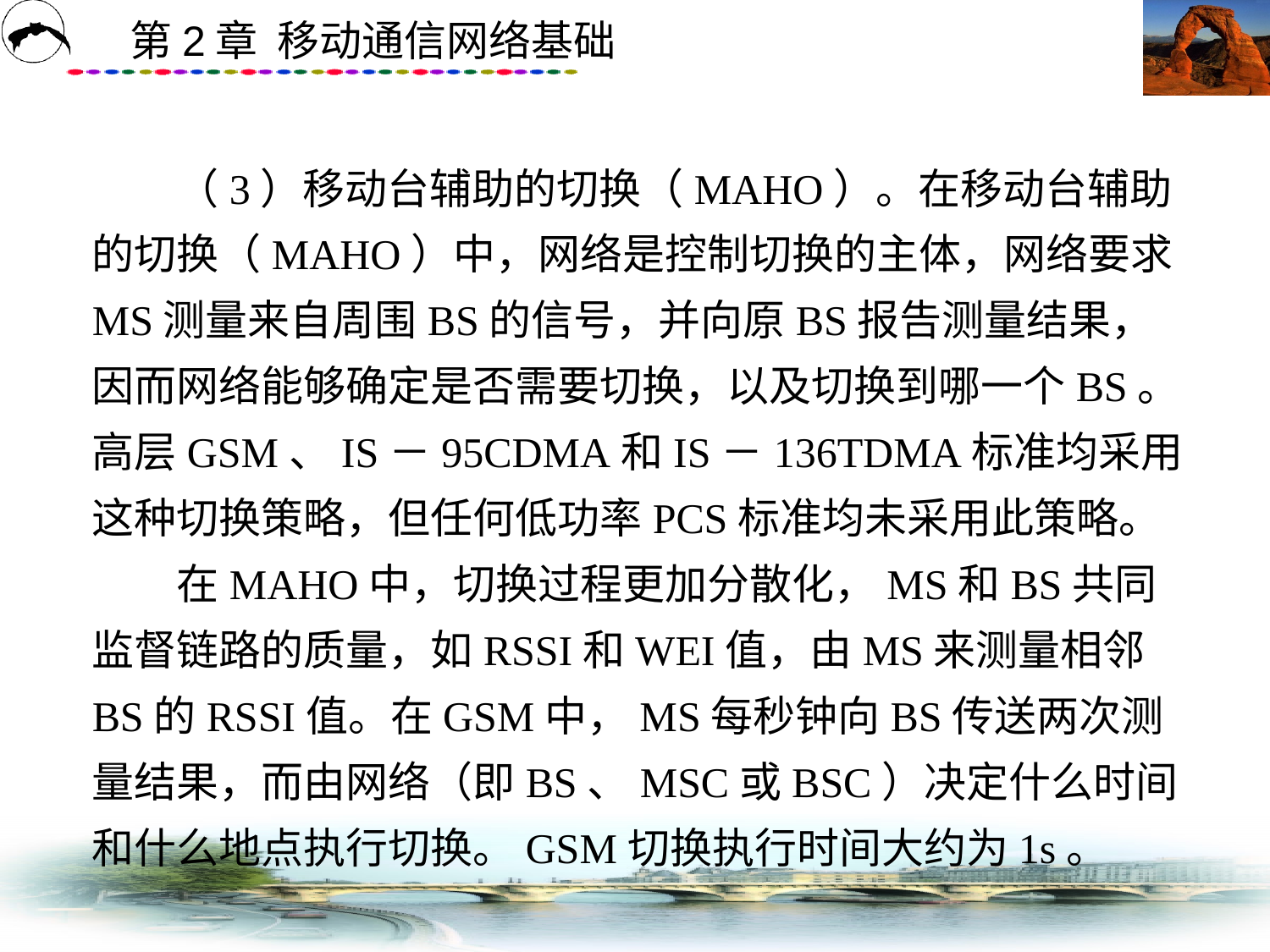

# （3）移动台辅助的切换（MAHO）。在移动台辅助的切换（MAHO）中，网络是控制切换的主体，网络要求MS测量来自周围BS的信号，并向原BS报告测量结果，因而网络能够确定是否需要切换，以及切换到哪一个BS。高层GSM、IS－95CDMA和IS－136TDMA标准均采用这种切换策略，但任何低功率PCS标准均未采用此策略。 　　在MAHO中，切换过程更加分散化，MS和BS共同监督链路的质量，如RSSI和WEI值，由MS来测量相邻BS的RSSI值。在GSM中，MS每秒钟向BS传送两次测量结果，而由网络（即BS、MSC或BSC）决定什么时间和什么地点执行切换。GSM切换执行时间大约为1s。